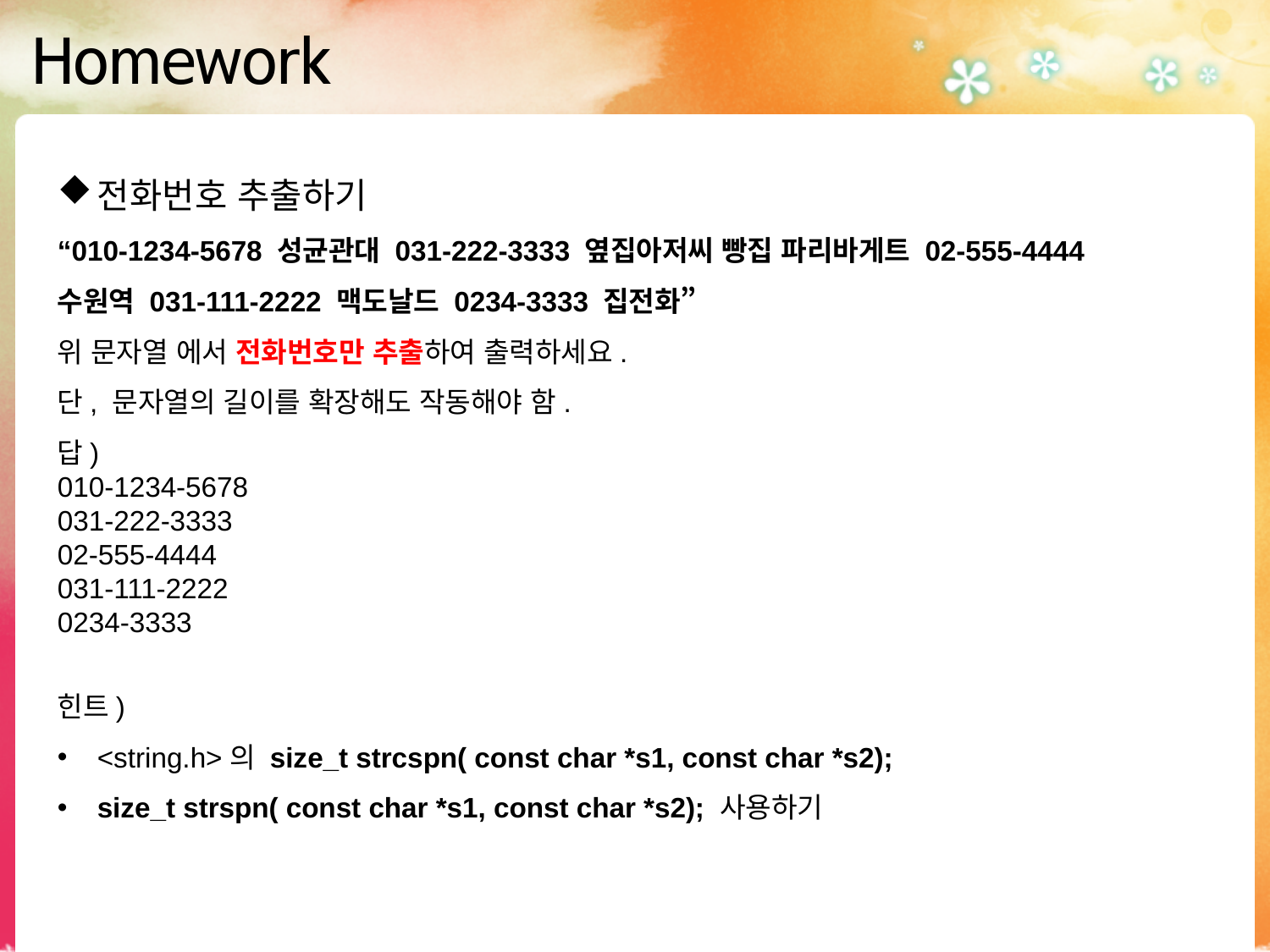

# Homework
전화번호 추출하기
“010-1234-5678 성균관대 031-222-3333 옆집아저씨 빵집 파리바게트 02-555-4444 수원역 031-111-2222 맥도날드 0234-3333 집전화”
위 문자열 에서 전화번호만 추출하여 출력하세요.
단, 문자열의 길이를 확장해도 작동해야 함.
답)
010-1234-5678
031-222-3333
02-555-4444
031-111-2222
0234-3333

힌트)
<string.h>의 size_t strcspn( const char *s1, const char *s2);
size_t strspn( const char *s1, const char *s2); 사용하기